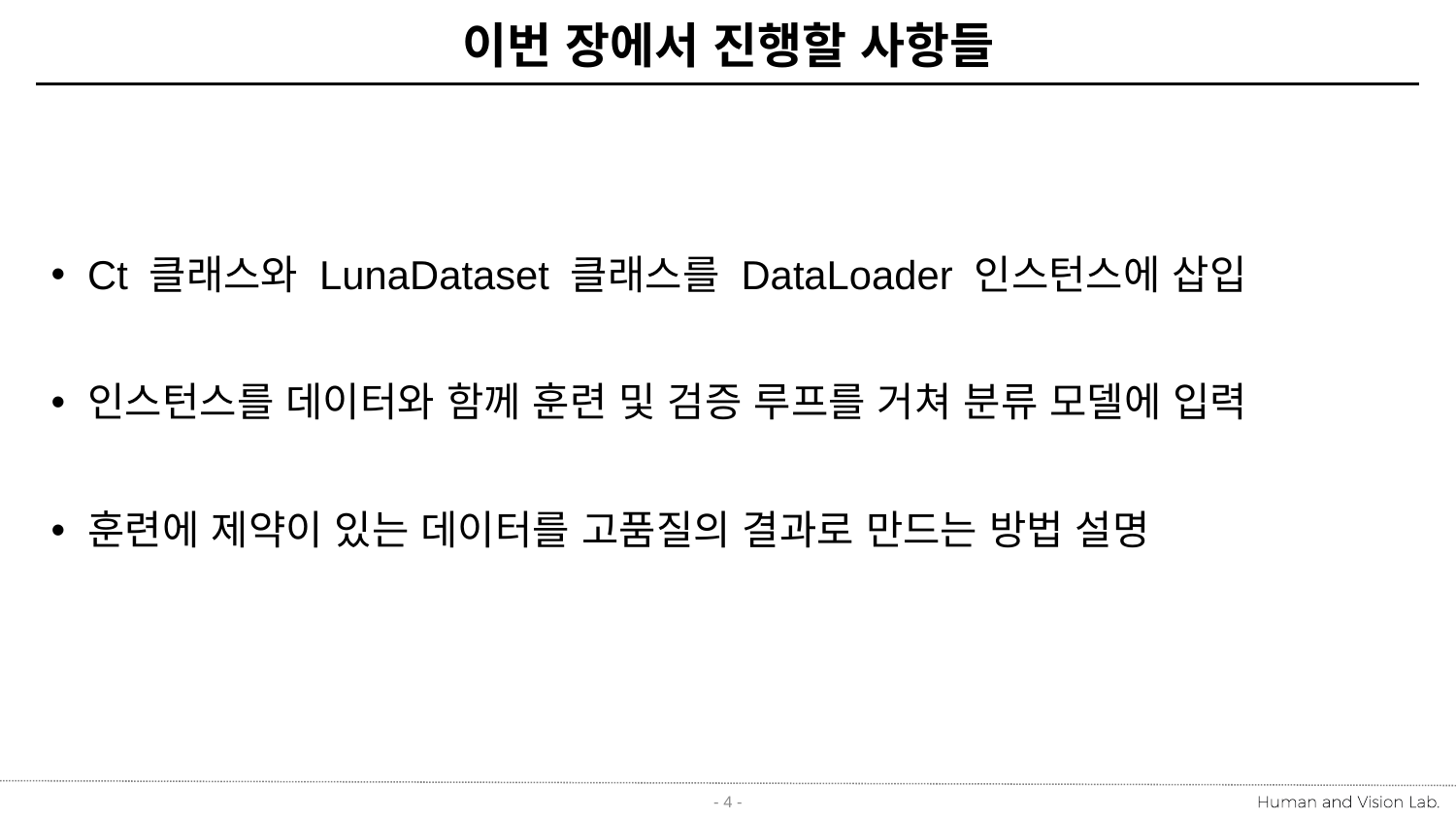

# 이번 장에서 진행할 사항들
Ct 클래스와 LunaDataset 클래스를 DataLoader 인스턴스에 삽입

인스턴스를 데이터와 함께 훈련 및 검증 루프를 거쳐 분류 모델에 입력

훈련에 제약이 있는 데이터를 고품질의 결과로 만드는 방법 설명
- 4 -